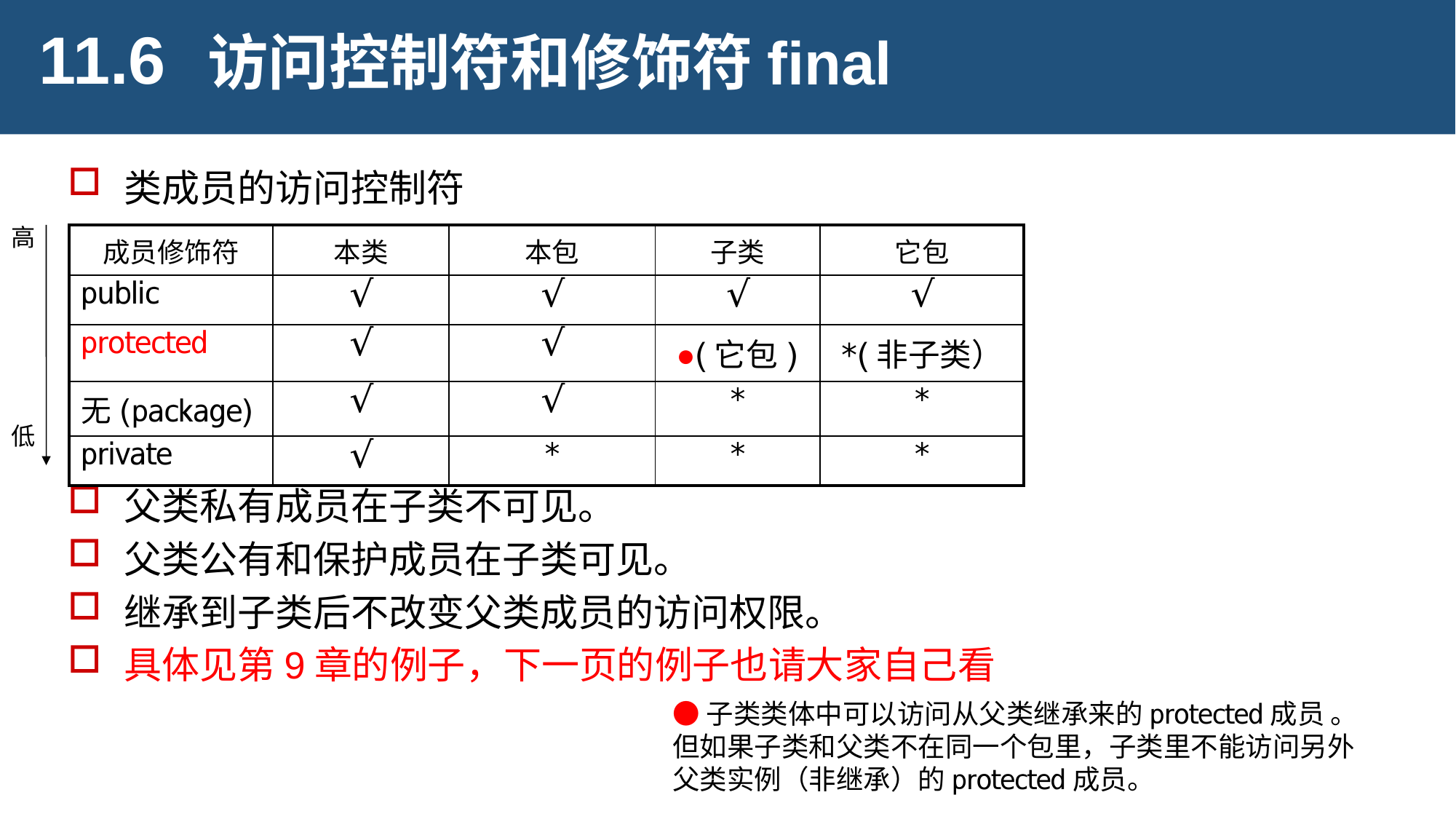

11.6
访问控制符和修饰符final
类成员的访问控制符

父类私有成员在子类不可见。
父类公有和保护成员在子类可见。
继承到子类后不改变父类成员的访问权限。
具体见第9章的例子，下一页的例子也请大家自己看

高

| 成员修饰符 | 本类 | 本包 | 子类 | 它包 |
| --- | --- | --- | --- | --- |
| public | √ | √ | √ | √ |
| protected | √ | √ | ●(它包) | \*(非子类） |
| 无(package) | √ | √ | \* | \* |
| private | √ | \* | \* | \* |
低
●子类类体中可以访问从父类继承来的protected成员 。但如果子类和父类不在同一个包里，子类里不能访问另外父类实例（非继承）的protected成员。